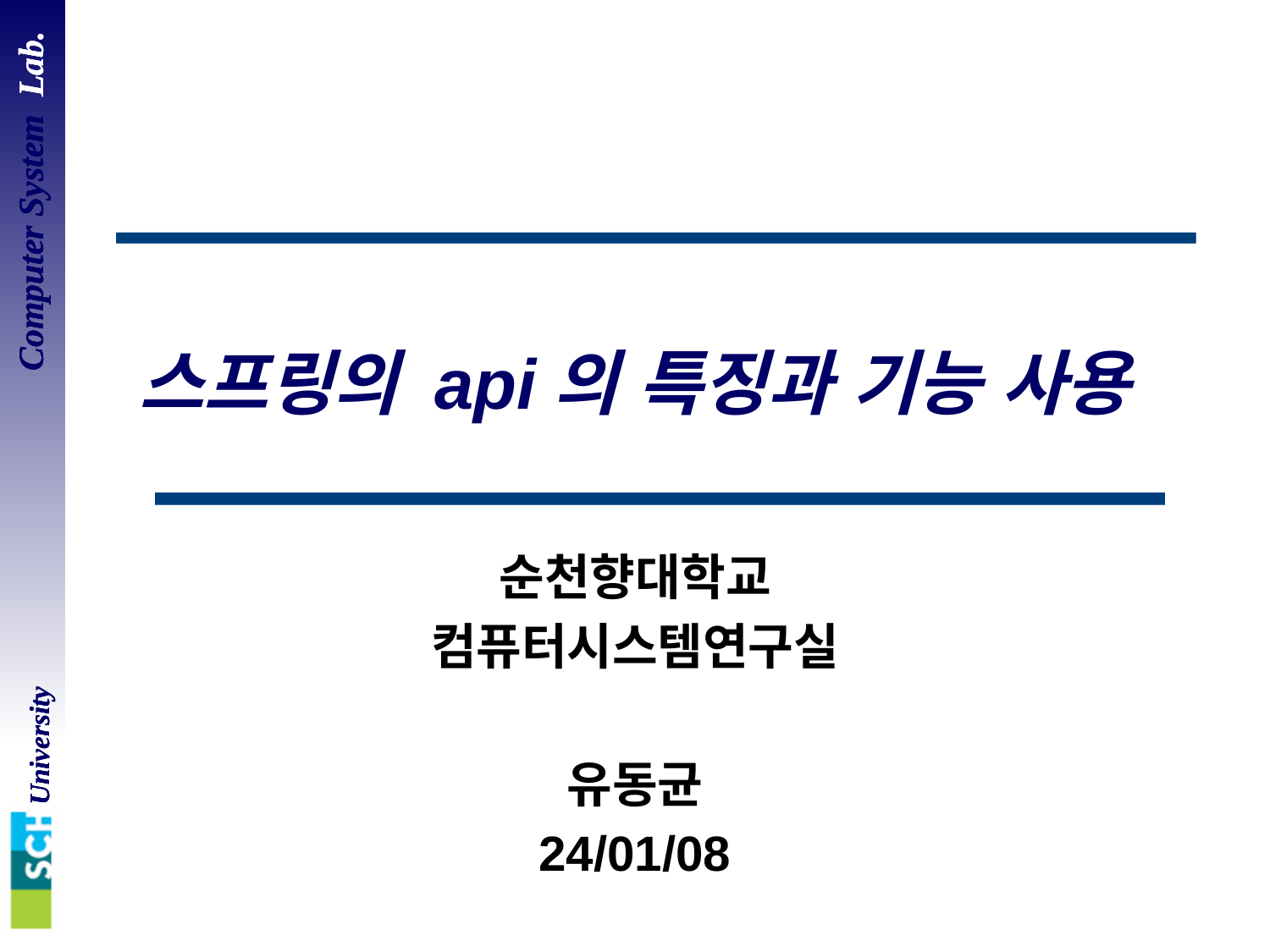

# 스프링의 api의 특징과 기능 사용
순천향대학교
컴퓨터시스템연구실

유동균
24/01/08